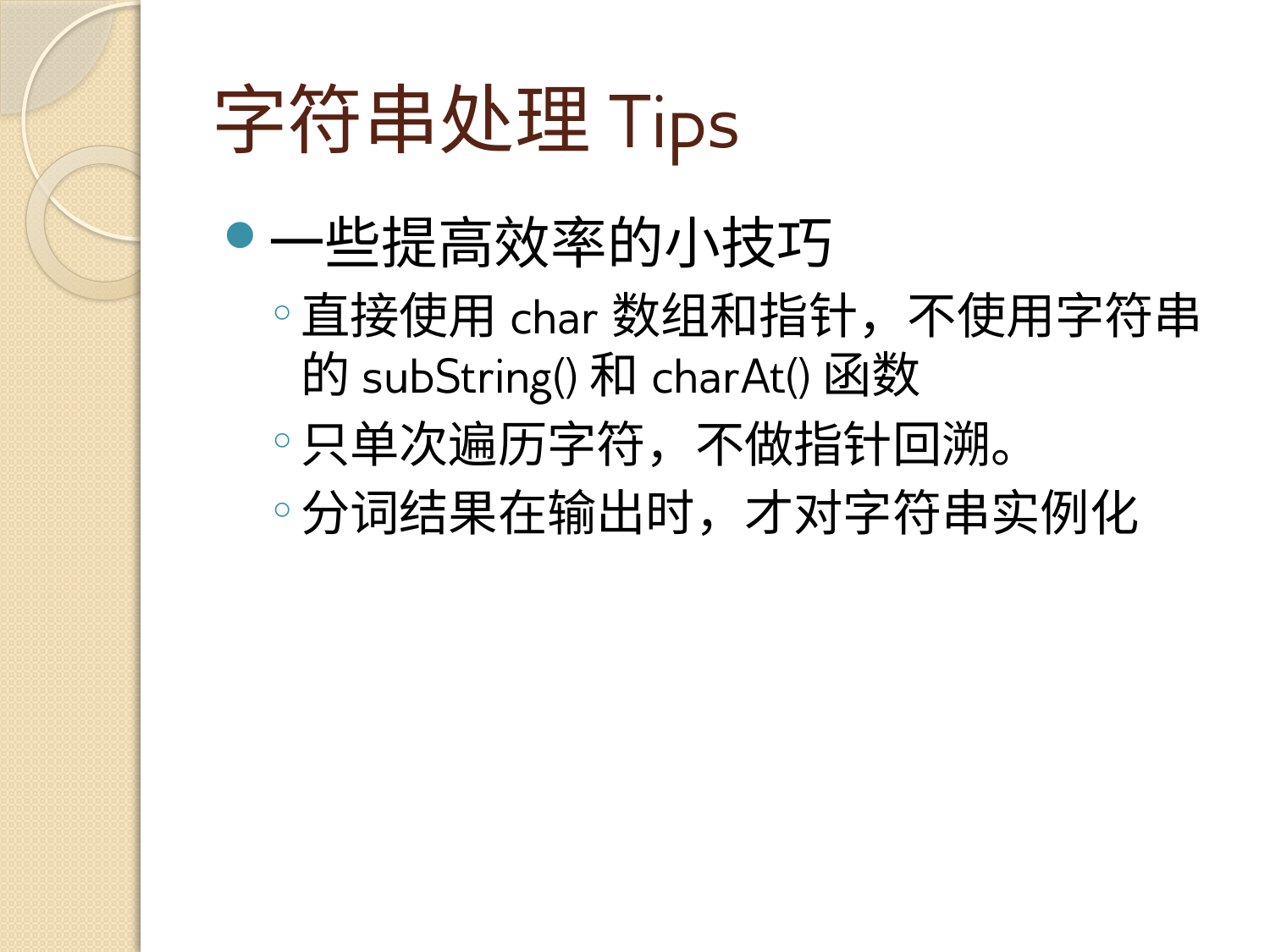

# 字符串处理Tips
一些提高效率的小技巧
直接使用char数组和指针，不使用字符串的subString()和charAt()函数
只单次遍历字符，不做指针回溯。
分词结果在输出时，才对字符串实例化